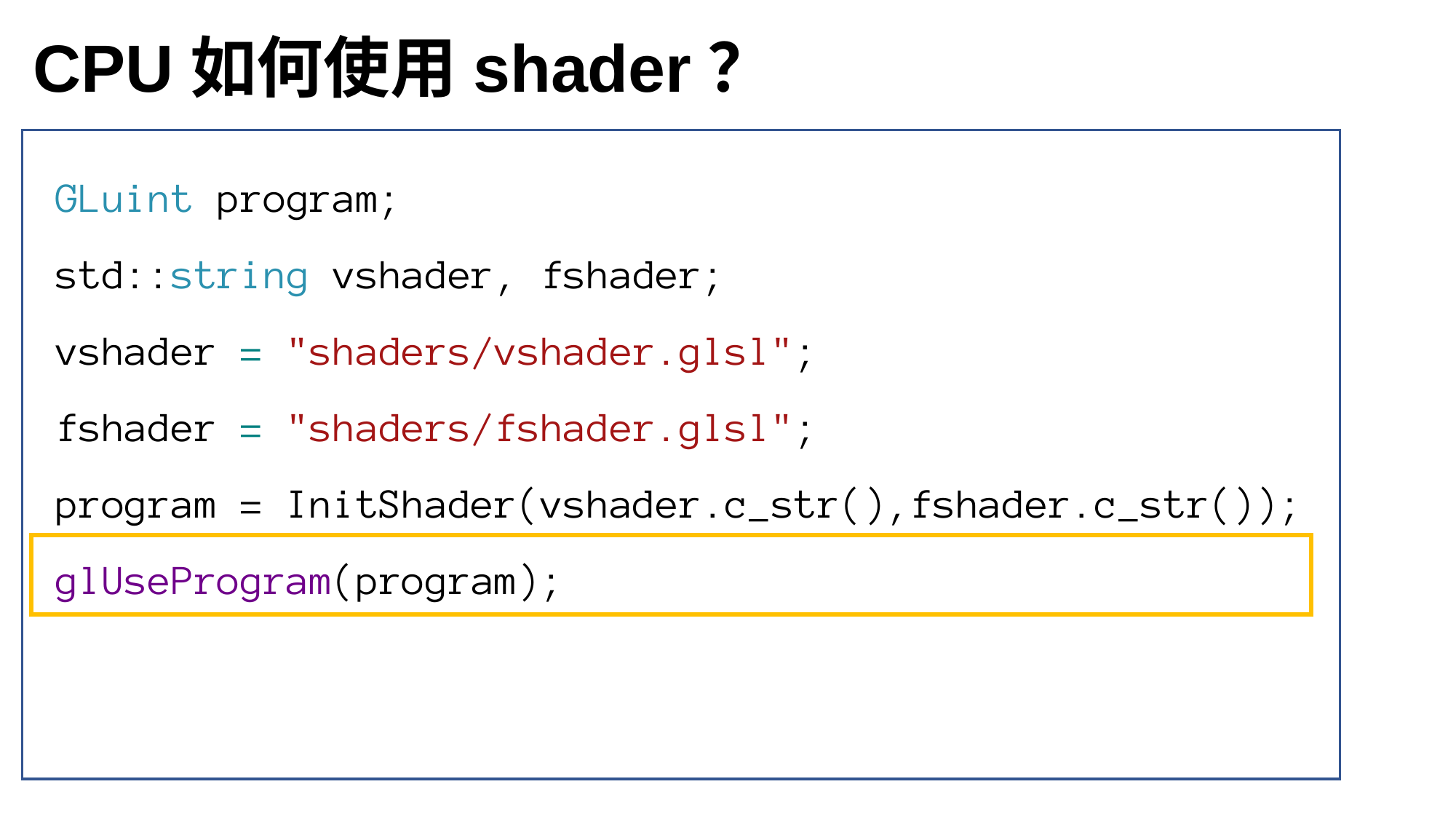

CPU如何使用shader？

GLuint program;
std::string vshader, fshader;
vshader = "shaders/vshader.glsl";
fshader = "shaders/fshader.glsl";
program = InitShader(vshader.c_str(),fshader.c_str());
glUseProgram(program);